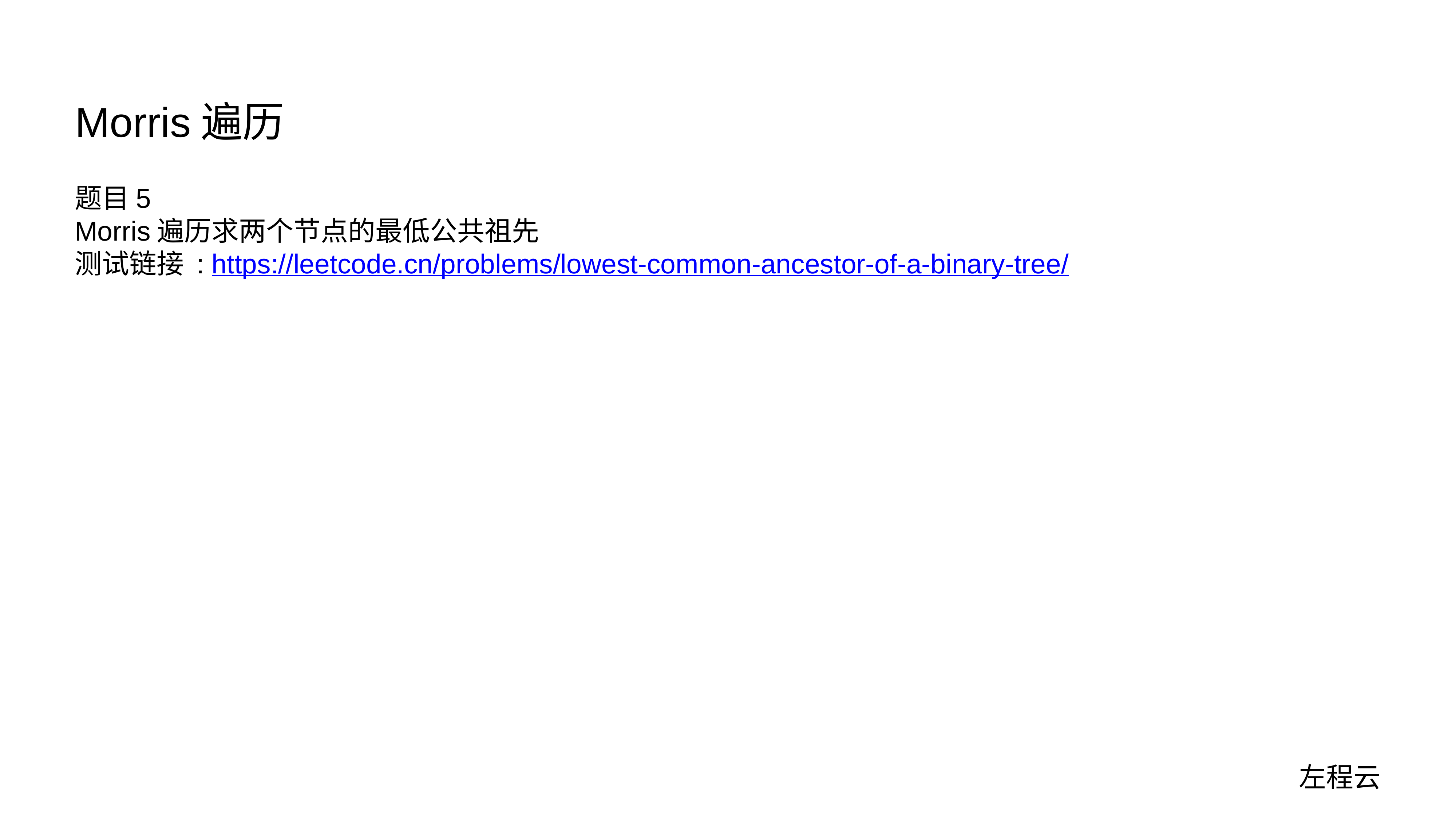

# Morris遍历
题目5
Morris遍历求两个节点的最低公共祖先
测试链接 : https://leetcode.cn/problems/lowest-common-ancestor-of-a-binary-tree/
左程云